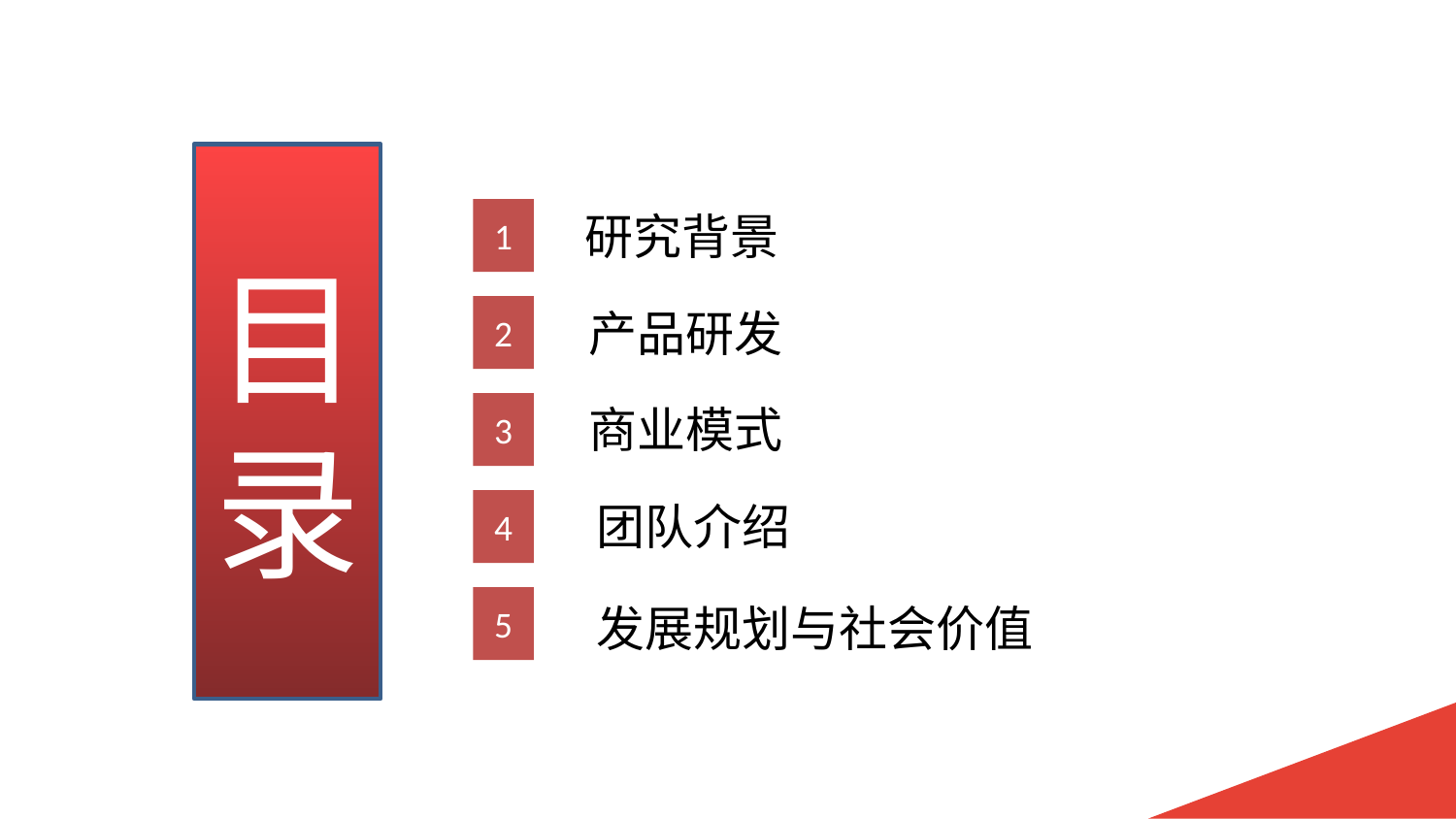

目录
1
研究背景
产品研发
2
商业模式
3
团队介绍
4
5
发展规划与社会价值